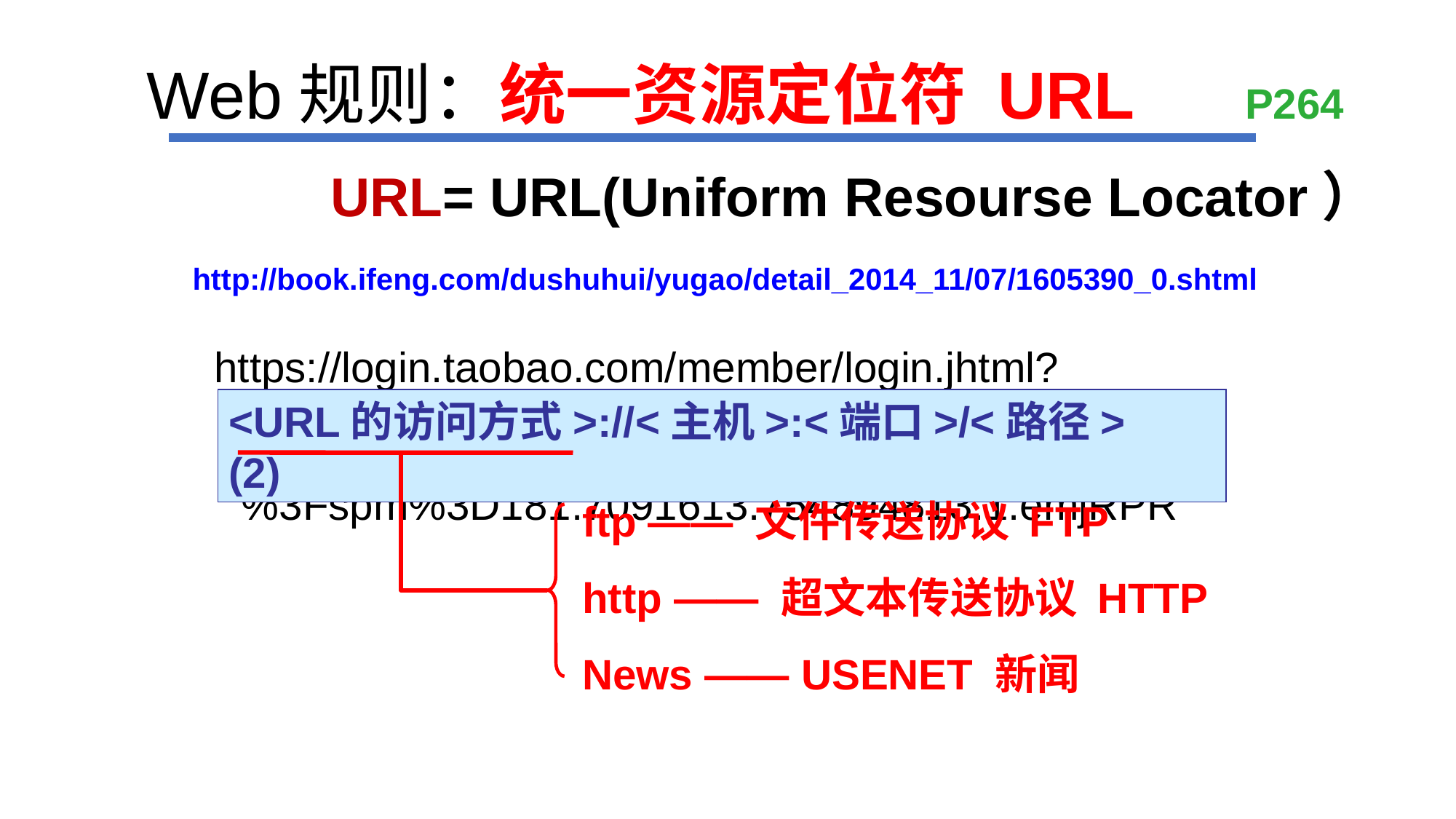

Web规则：统一资源定位符 URL      P264
URL= URL(Uniform Resourse Locator）
http://book.ifeng.com/dushuhui/yugao/detail_2014_11/07/1605390_0.shtml

https://login.taobao.com/member/login.jhtml?from=taobaoindex&style=&sub=true&redirect_url=http%3A%2F%2Fi.taobao.com%2Fmy_taobao.htm%3Fspm%3D181.7091613.754894813.1.emjRPR
<URL的访问方式>://<主机>:<端口>/<路径>      (2)

ftp —— 文件传送协议 FTP
http —— 超文本传送协议 HTTP
News —— USENET 新闻